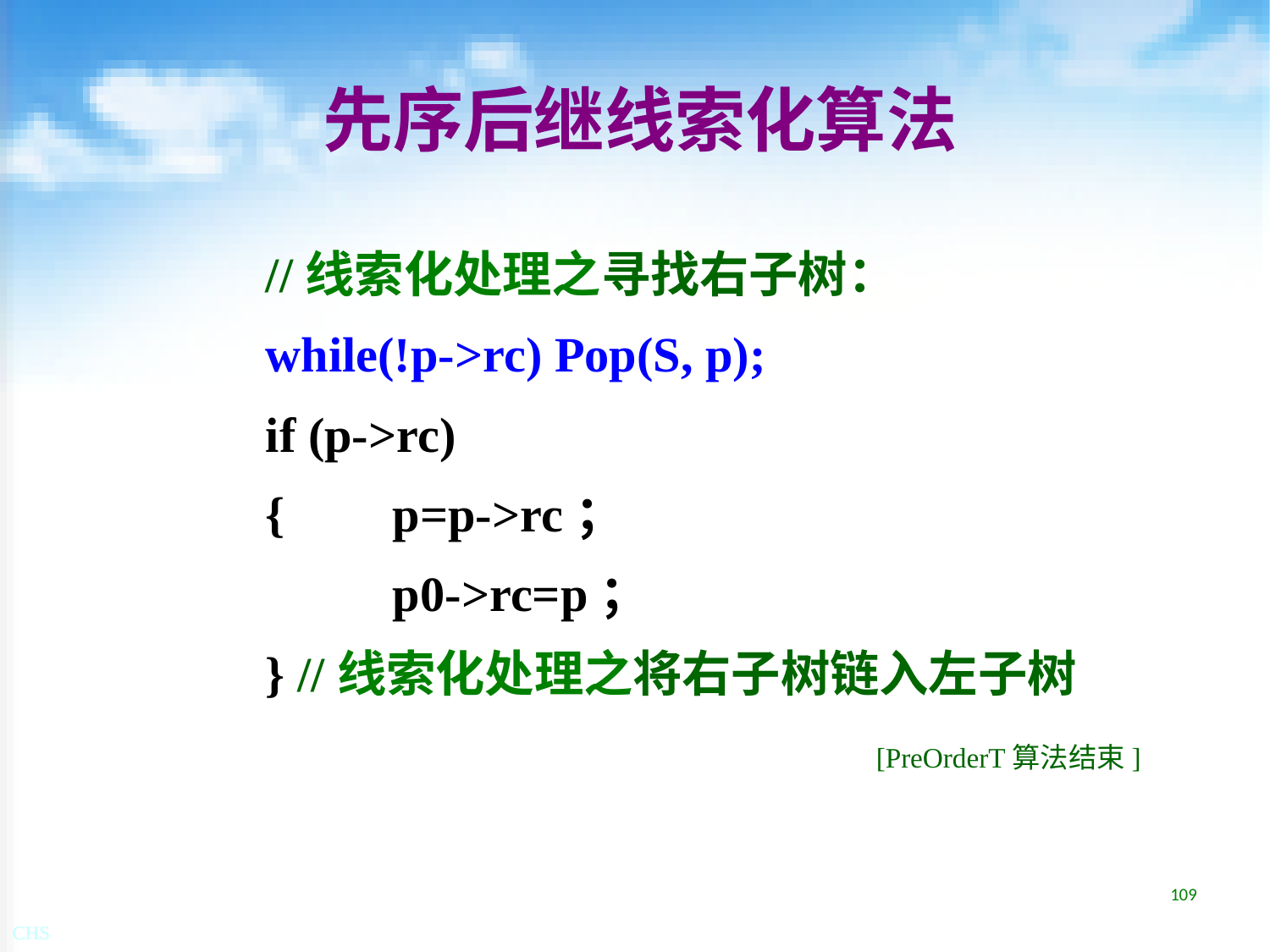

# 先序后继线索化算法
	//线索化处理之寻找右子树：
	while(!p->rc) Pop(S, p);
	if (p->rc)
	{	p=p->rc；
		p0->rc=p；
	} //线索化处理之将右子树链入左子树
[PreOrderT算法结束]
109